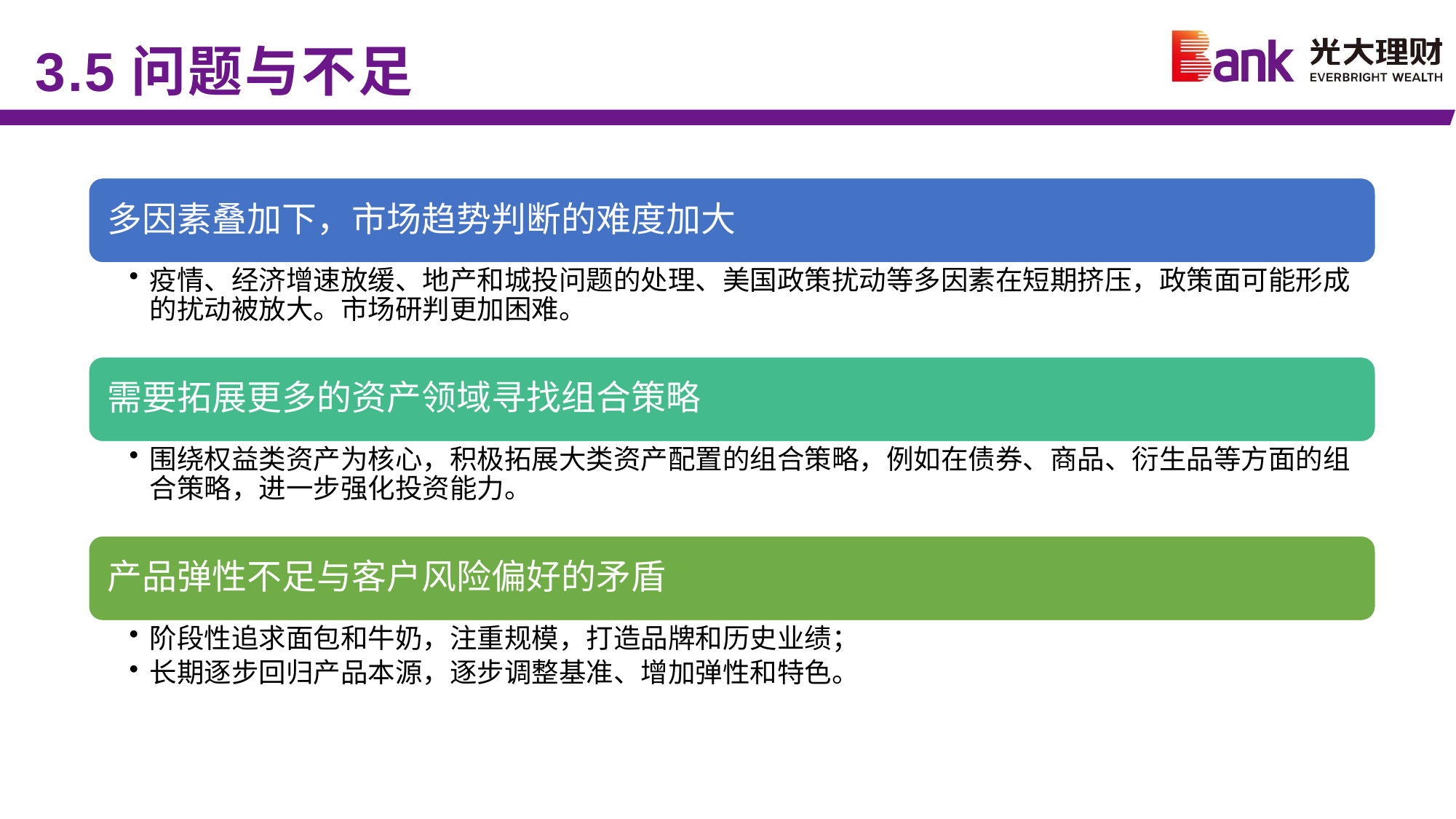

3.5问题与不足
多因素叠加下，市场趋势判断的难度加大
疫情、经济增速放缓、地产和城投问题的处理、美国政策扰动等多因素在短期挤压，政策面可能形成的扰动被放大。市场研判更加困难。
需要拓展更多的资产领域寻找组合策略
围绕权益类资产为核心，积极拓展大类资产配置的组合策略，例如在债券、商品、衍生品等方面的组合策略，进一步强化投资能力。
产品弹性不足与客户风险偏好的矛盾
阶段性追求面包和牛奶，注重规模，打造品牌和历史业绩；
长期逐步回归产品本源，逐步调整基准、增加弹性和特色。